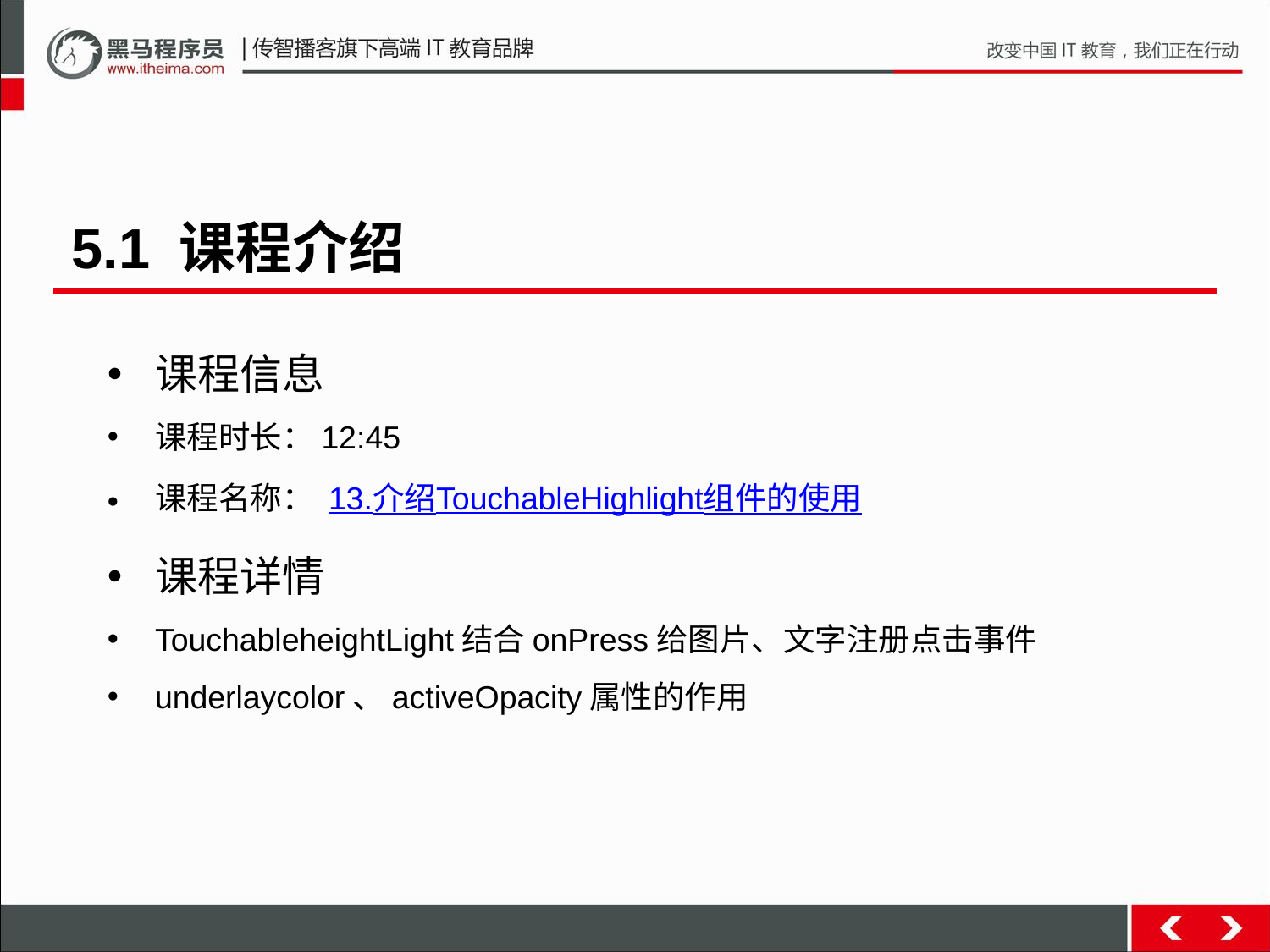

5.1 课程介绍
课程信息
课程时长：12:45
课程名称： 13.介绍TouchableHighlight组件的使用
课程详情
TouchableheightLight结合onPress给图片、文字注册点击事件
underlaycolor、activeOpacity属性的作用